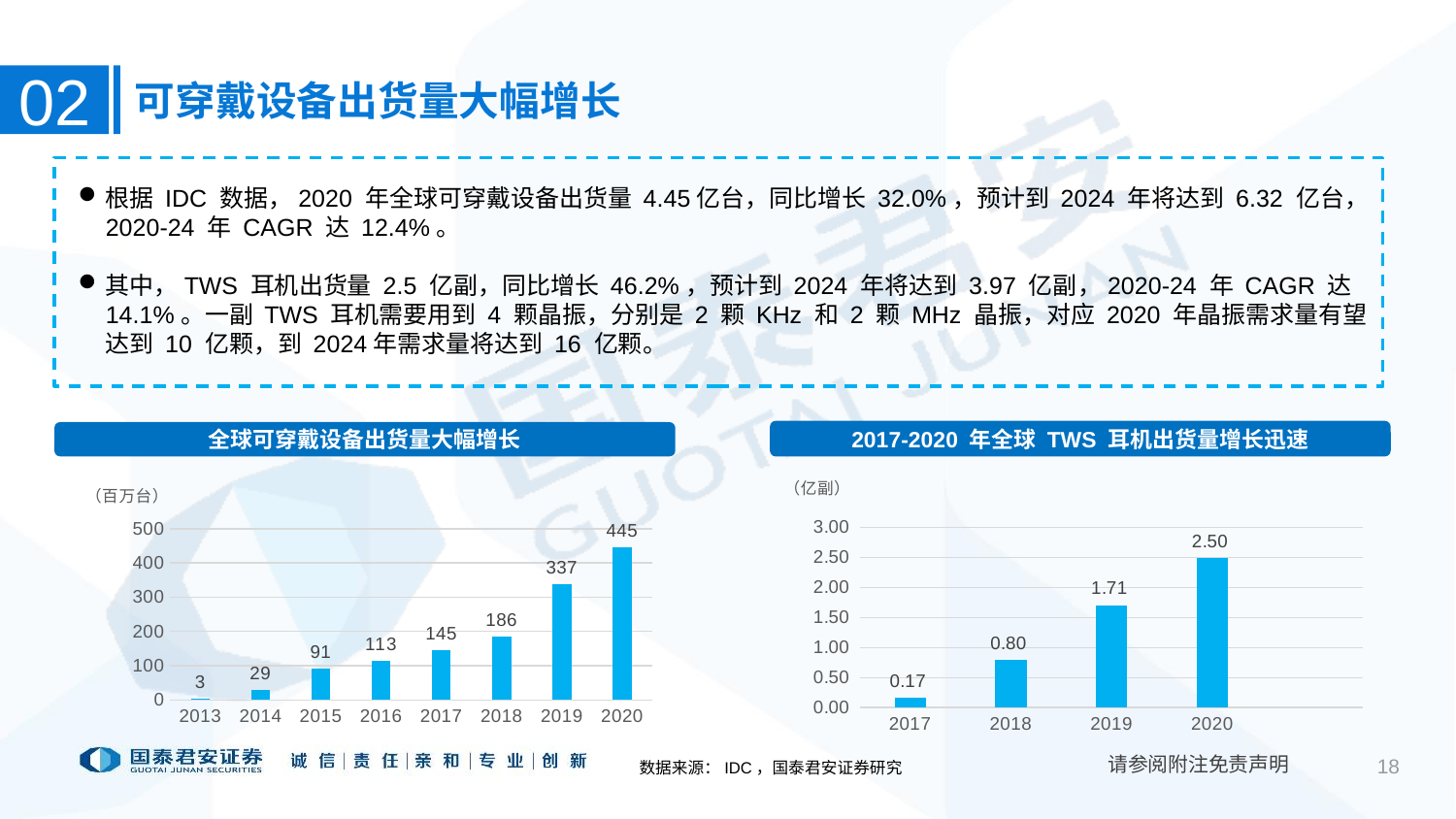

02

可穿戴设备出货量大幅增长

根据 IDC 数据，2020 年全球可穿戴设备出货量 4.45亿台，同比增长 32.0%，预计到 2024 年将达到 6.32 亿台，2020-24 年 CAGR 达 12.4%。

其中，TWS 耳机出货量 2.5 亿副，同比增长 46.2%，预计到 2024 年将达到 3.97 亿副，2020-24 年 CAGR 达 14.1%。一副 TWS 耳机需要用到 4 颗晶振，分别是 2 颗 KHz 和 2 颗 MHz 晶振，对应 2020 年晶振需求量有望达到 10 亿颗，到 2024年需求量将达到 16 亿颗。
2017-2020 年全球 TWS 耳机出货量增长迅速
全球可穿戴设备出货量大幅增长

[unsupported chart]

### Chart

| Category |  |
|---|---|
| 2013 | 3.0 |
| 2014 | 29.0 |
| 2015 | 91.0 |
| 2016 | 113.0 |
| 2017 | 145.0 |
| 2018 | 186.0 |
| 2019 | 337.0 |
| 2020 | 445.0 |
数据来源：IDC，国泰君安证券研究